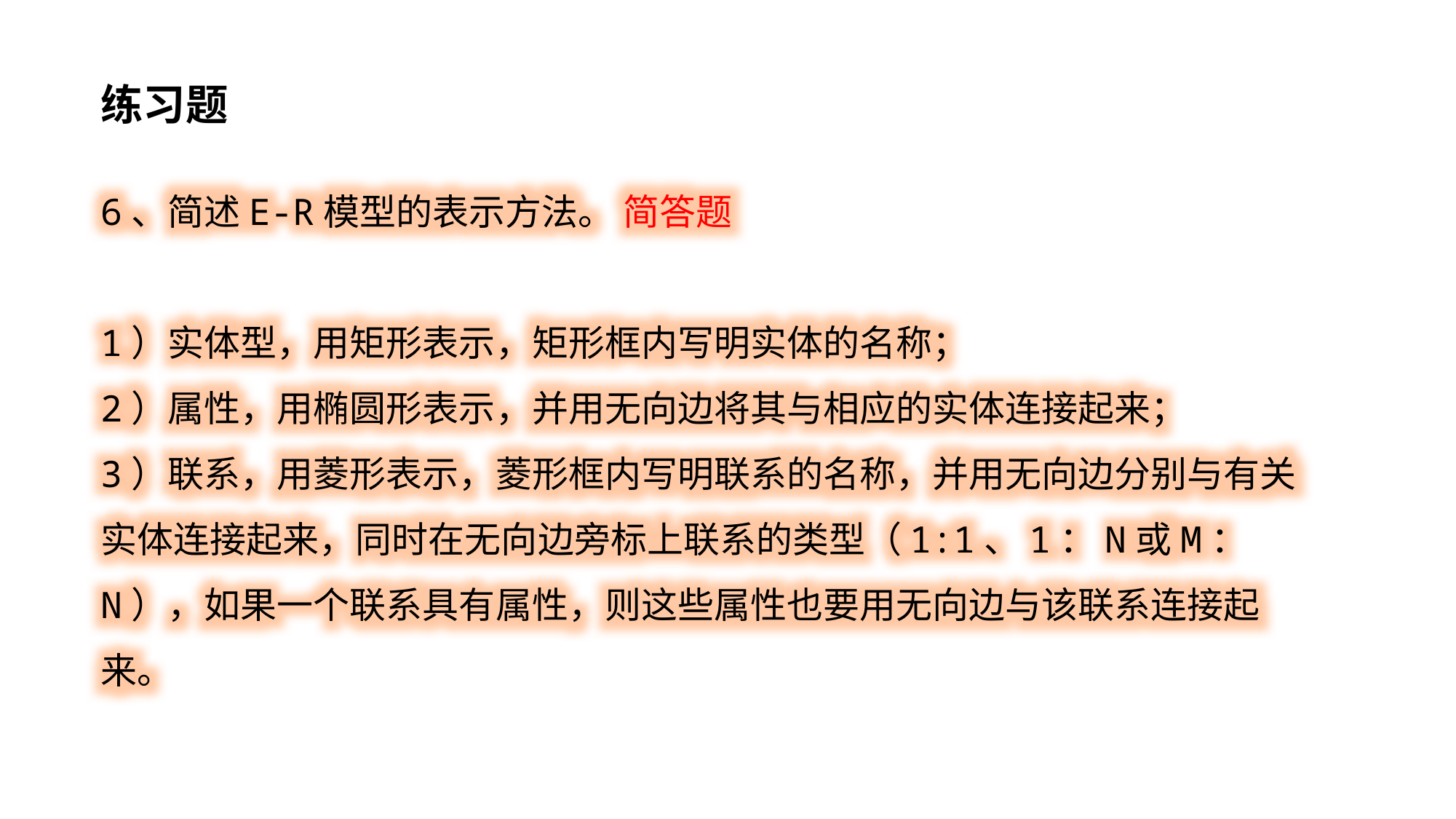

练习题
6、简述E-R模型的表示方法。 简答题

1）实体型，用矩形表示，矩形框内写明实体的名称；
2）属性，用椭圆形表示，并用无向边将其与相应的实体连接起来；
3）联系，用菱形表示，菱形框内写明联系的名称，并用无向边分别与有关实体连接起来，同时在无向边旁标上联系的类型（1:1、1：N或M：N），如果一个联系具有属性，则这些属性也要用无向边与该联系连接起来。